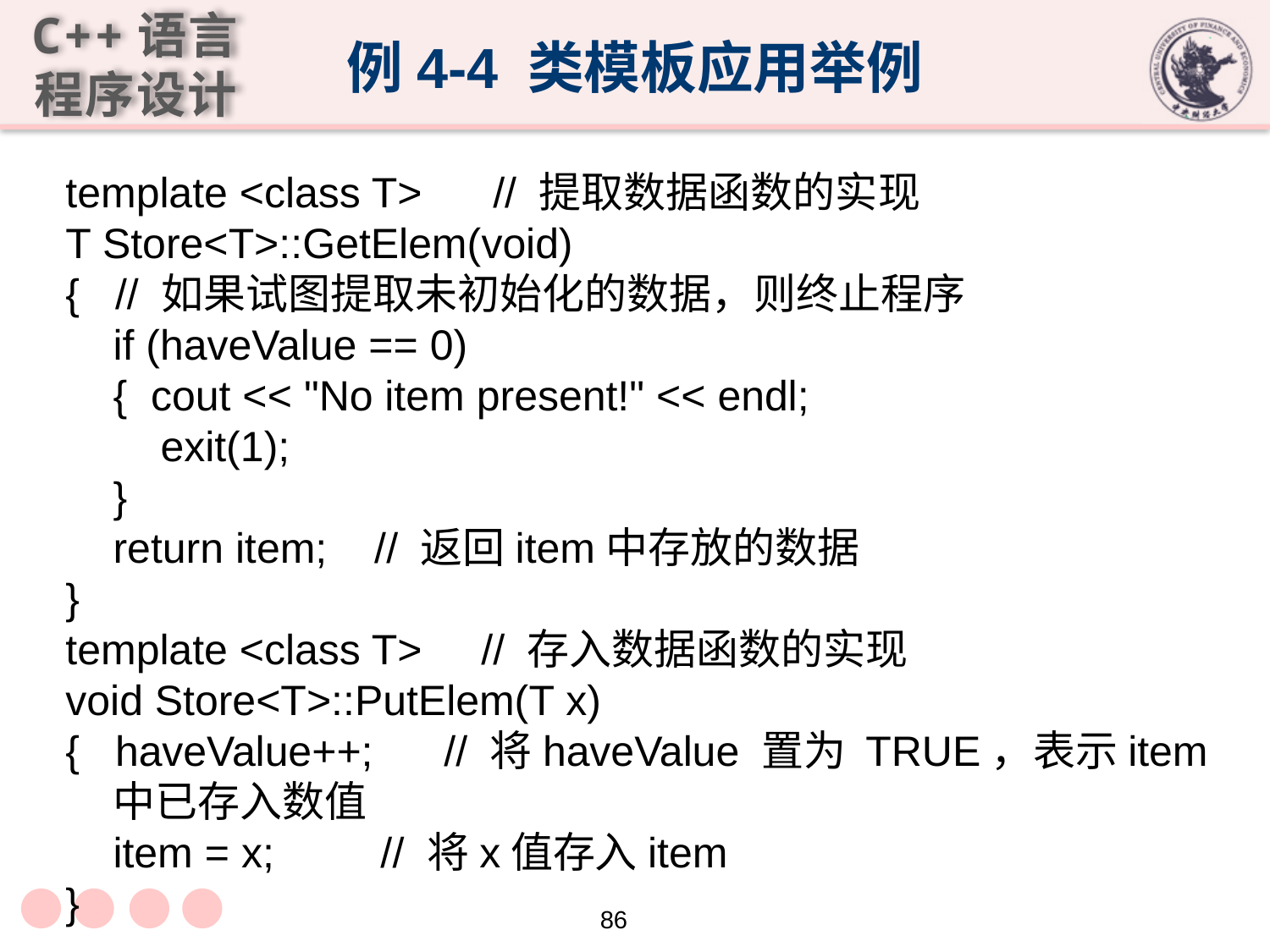

# 例4-4 类模板应用举例
template <class T>      // 提取数据函数的实现
T Store<T>::GetElem(void)
{   // 如果试图提取未初始化的数据，则终止程序
    if (haveValue == 0)
    {  cout << "No item present!" << endl;
        exit(1);
    }
    return item;    // 返回item中存放的数据
}
template <class T>     // 存入数据函数的实现
void Store<T>::PutElem(T x)
{   haveValue++;      // 将haveValue 置为 TRUE，表示item中已存入数值
    item = x;         // 将x值存入item
}
86